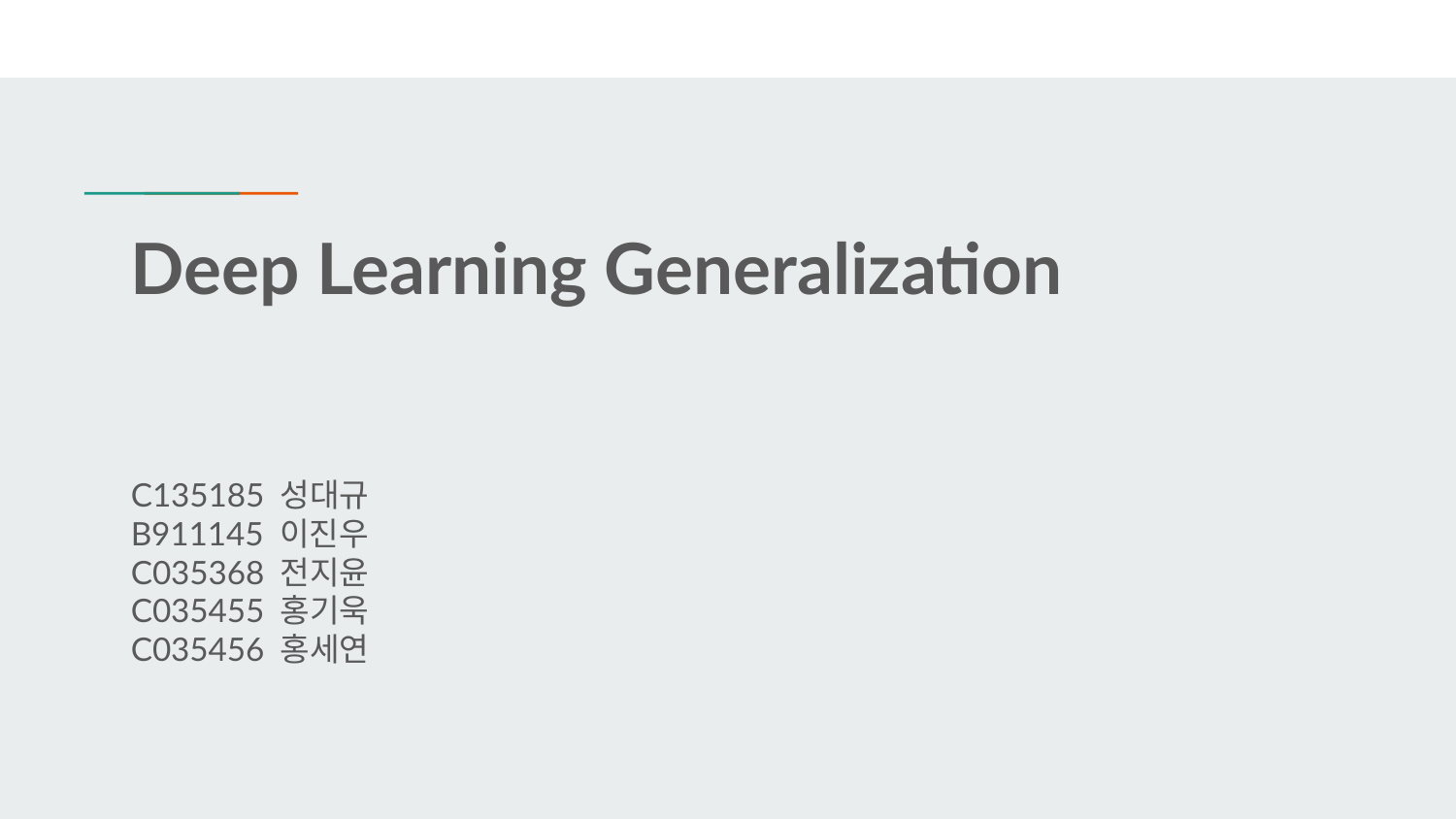

# Deep Learning Generalization
C135185 성대규
B911145 이진우
C035368 전지윤
C035455 홍기욱
C035456 홍세연